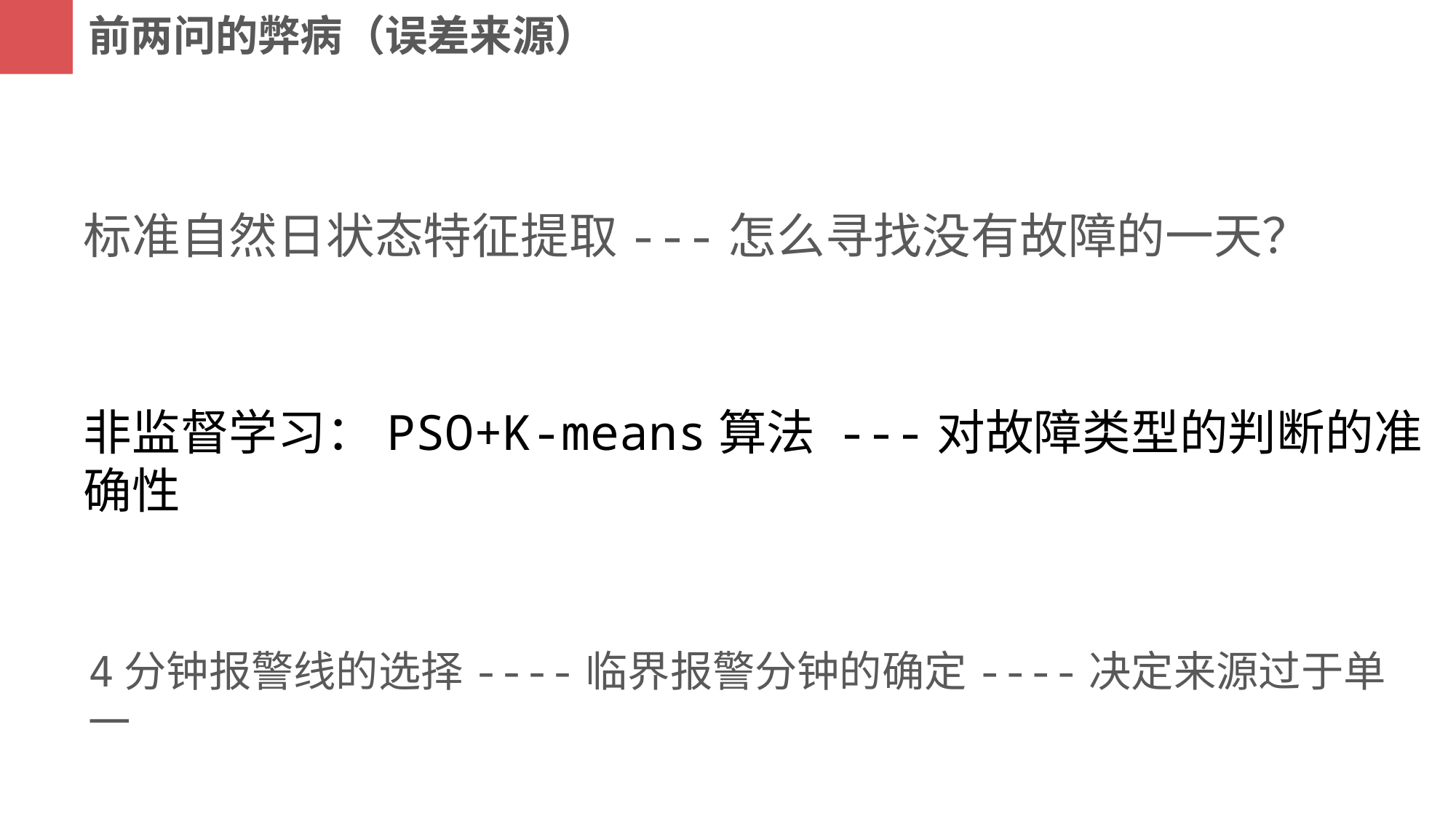

前两问的弊病（误差来源）
标准自然日状态特征提取---怎么寻找没有故障的一天？
非监督学习：PSO+K-means算法 ---对故障类型的判断的准确性
4分钟报警线的选择----临界报警分钟的确定----决定来源过于单一